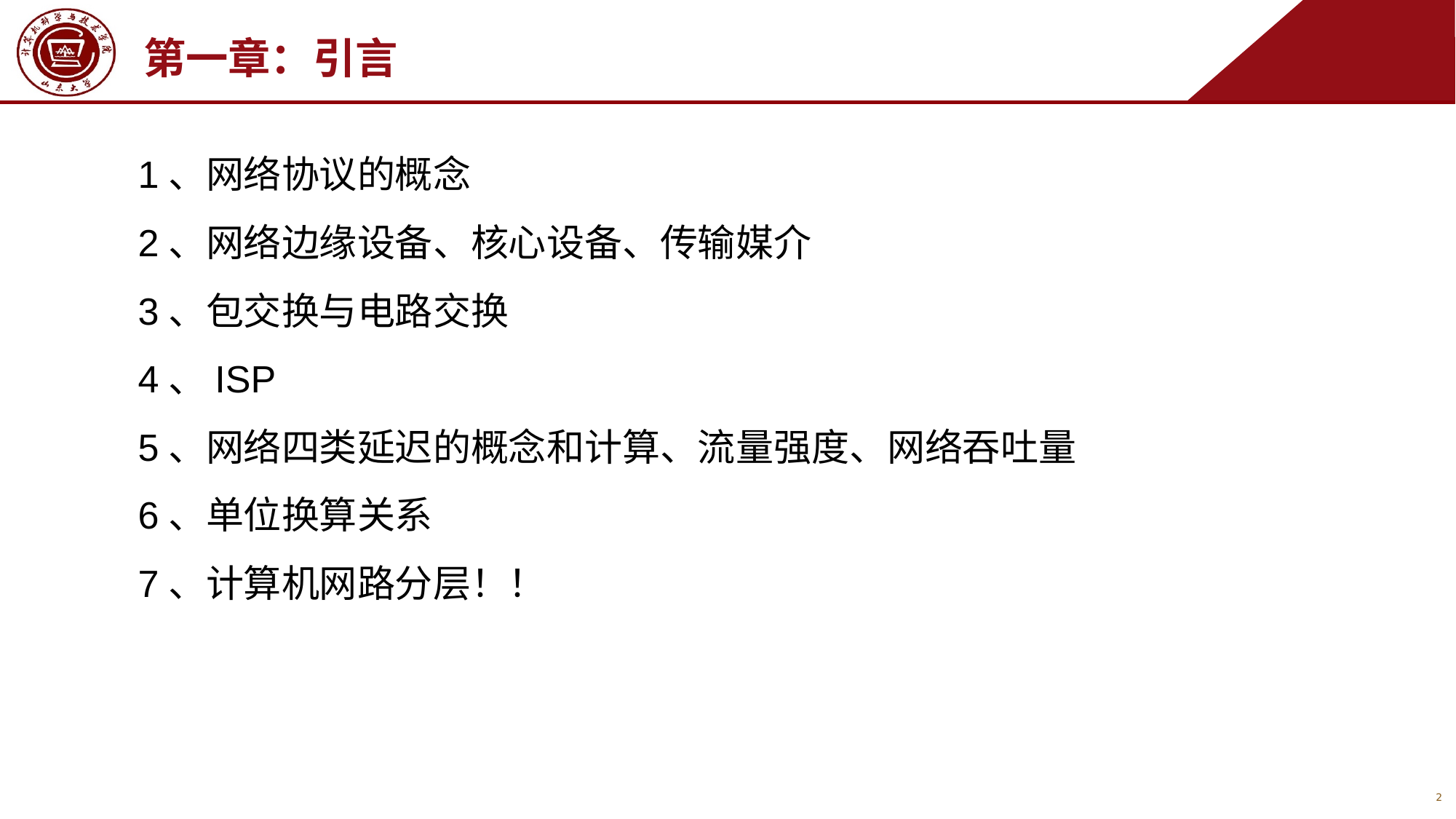

第一章：引言
1、网络协议的概念
2、网络边缘设备、核心设备、传输媒介
3、包交换与电路交换
4、ISP
5、网络四类延迟的概念和计算、流量强度、网络吞吐量
6、单位换算关系
7、计算机网路分层！！